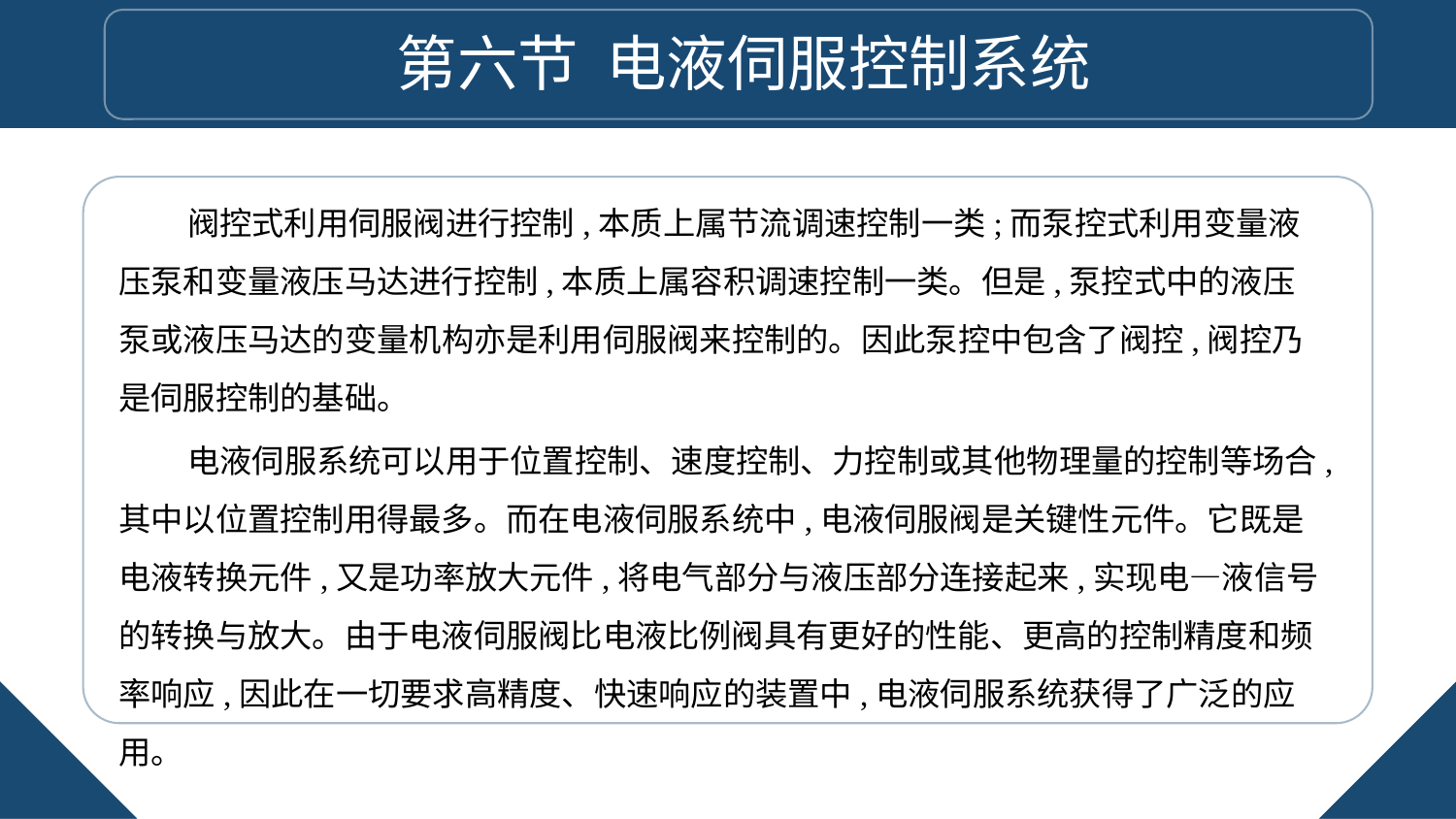

第六节  电液伺服控制系统

阀控式利用伺服阀进行控制,本质上属节流调速控制一类;而泵控式利用变量液压泵和变量液压马达进行控制,本质上属容积调速控制一类。但是,泵控式中的液压泵或液压马达的变量机构亦是利用伺服阀来控制的。因此泵控中包含了阀控,阀控乃是伺服控制的基础。
电液伺服系统可以用于位置控制、速度控制、力控制或其他物理量的控制等场合,其中以位置控制用得最多。而在电液伺服系统中,电液伺服阀是关键性元件。它既是电液转换元件,又是功率放大元件,将电气部分与液压部分连接起来,实现电—液信号的转换与放大。由于电液伺服阀比电液比例阀具有更好的性能、更高的控制精度和频率响应,因此在一切要求高精度、快速响应的装置中,电液伺服系统获得了广泛的应用。